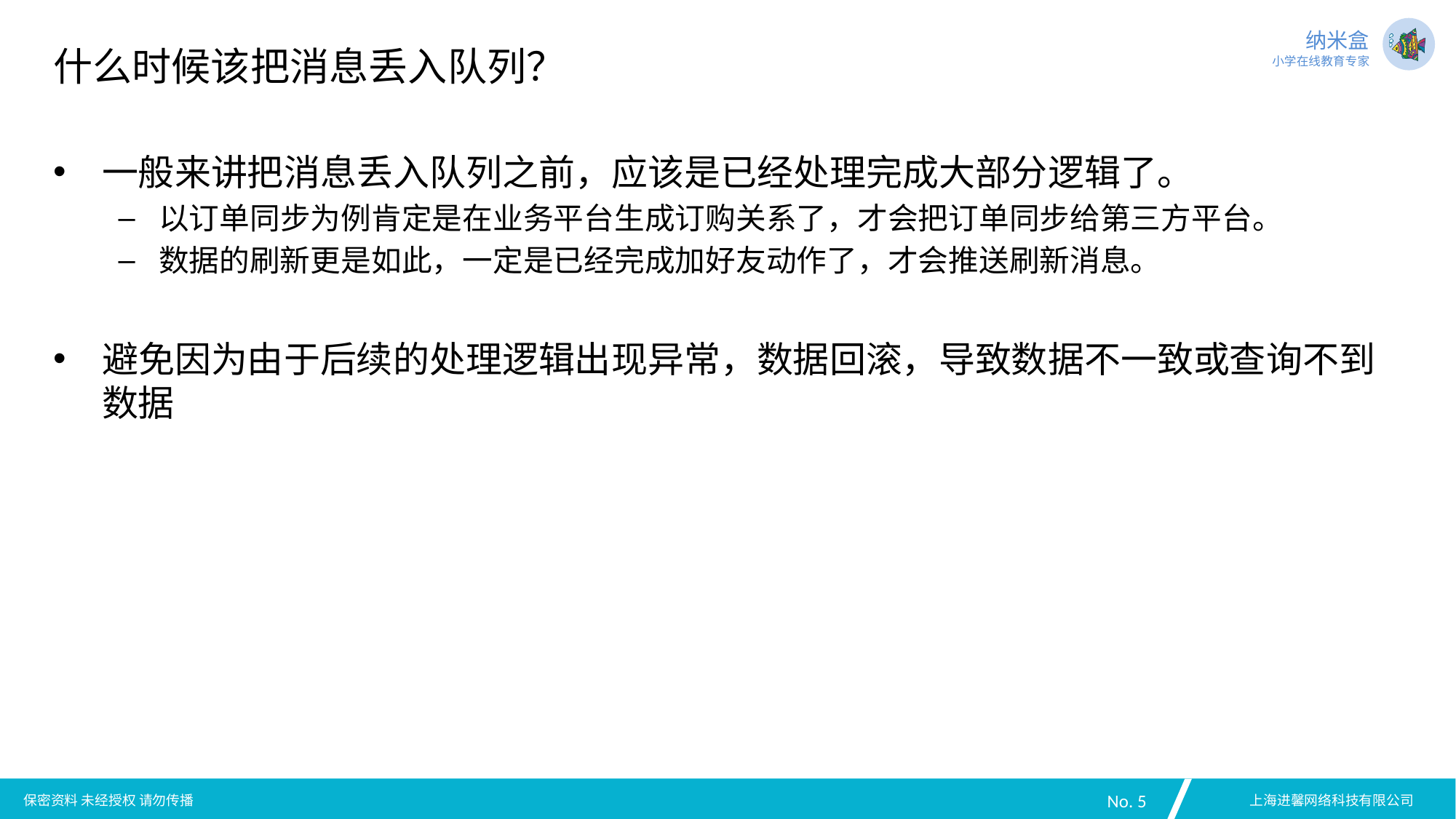

# 什么时候该把消息丢入队列？
一般来讲把消息丢入队列之前，应该是已经处理完成大部分逻辑了。
以订单同步为例肯定是在业务平台生成订购关系了，才会把订单同步给第三方平台。
数据的刷新更是如此，一定是已经完成加好友动作了，才会推送刷新消息。

避免因为由于后续的处理逻辑出现异常，数据回滚，导致数据不一致或查询不到数据
No. 5